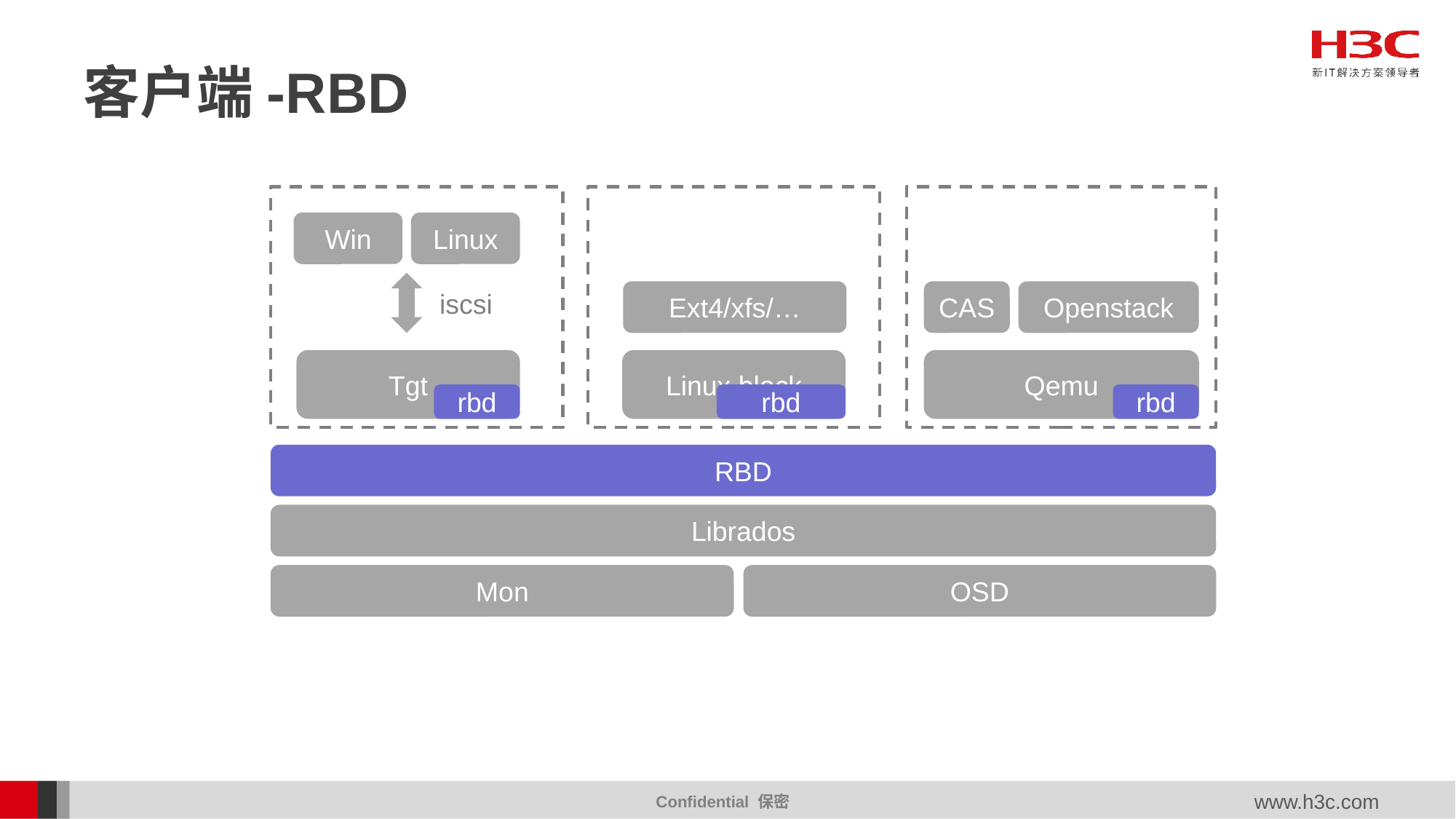

# 客户端-RBD

Win
Linux

iscsi
Ext4/xfs/…
CAS
Openstack
Tgt
Linux block
Qemu
rbd
rbd
rbd
RBD
Librados
Mon
OSD